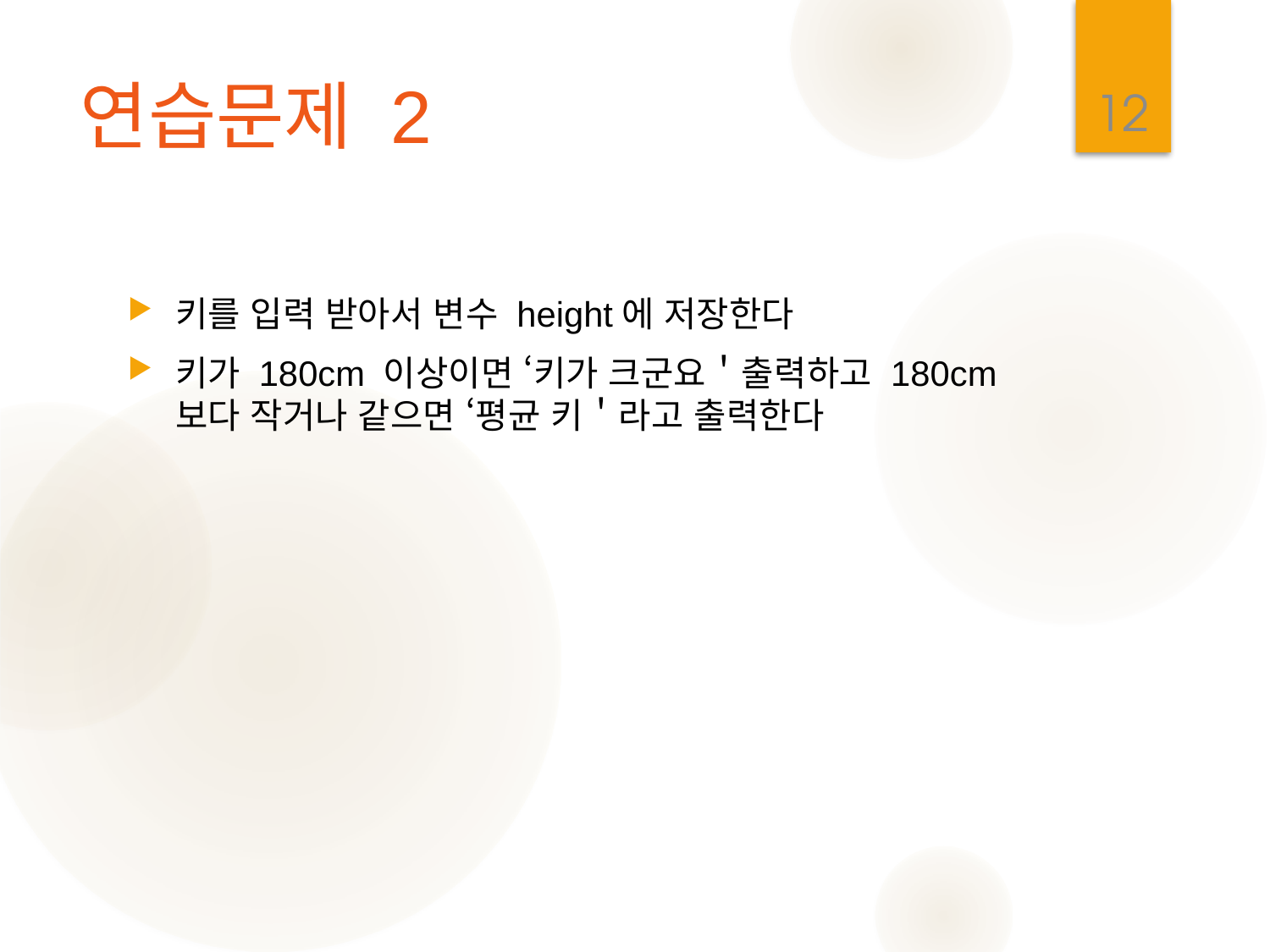

12
# 연습문제 2
키를 입력 받아서 변수 height에 저장한다
키가 180cm 이상이면 ‘키가 크군요＇출력하고 180cm 보다 작거나 같으면 ‘평균 키＇라고 출력한다